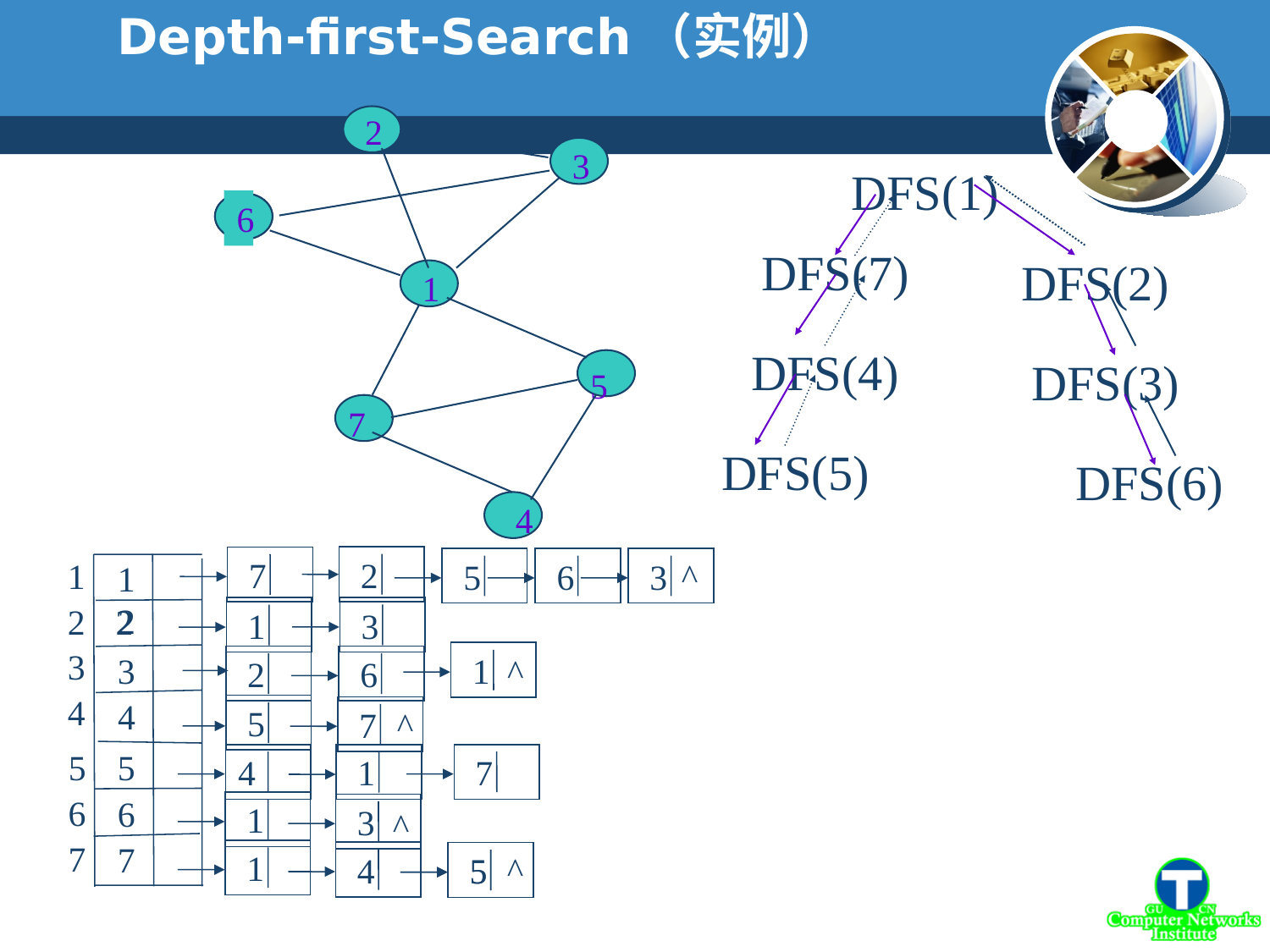

# Depth-first-Search（实例）

2

3

6

1

1

5

7

4
DFS(1)

DFS(7)
DFS(2)

DFS(4)
DFS(3)

DFS(5)
DFS(6)
 2

 7

 5

 6

 3

^
1
1

2
2
2
 3

 1

3
 1

3
^

 2

 6

4
4

 5

 7

^

5
5

4

 7

 1

6
6

 1

 3

^
7
7

 1

 4

 5

 5

^